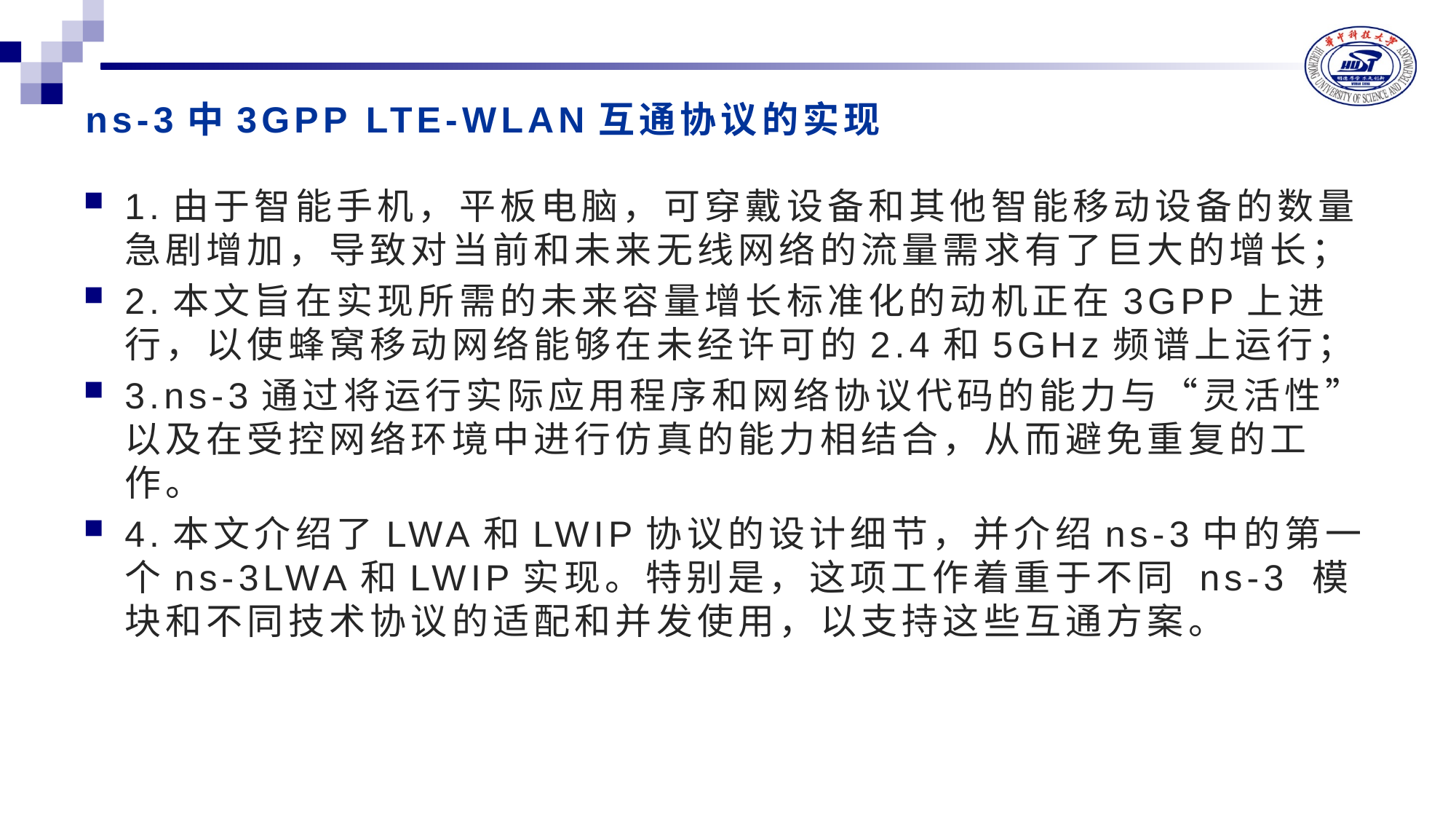

# ns-3中3GPP LTE-WLAN互通协议的实现
1.由于智能手机，平板电脑，可穿戴设备和其他智能移动设备的数量急剧增加，导致对当前和未来无线网络的流量需求有了巨大的增长；
2.本文旨在实现所需的未来容量增长标准化的动机正在3GPP上进行，以使蜂窝移动网络能够在未经许可的2.4和5GHz频谱上运行；
3.ns-3通过将运行实际应用程序和网络协议代码的能力与“灵活性”以及在受控网络环境中进行仿真的能力相结合，从而避免重复的工作。
4.本文介绍了LWA和LWIP协议的设计细节，并介绍ns-3中的第一 个ns-3LWA和LWIP实现。特别是，这项工作着重于不同 ns-3 模块和不同技术协议的适配和并发使用，以支持这些互通方案。